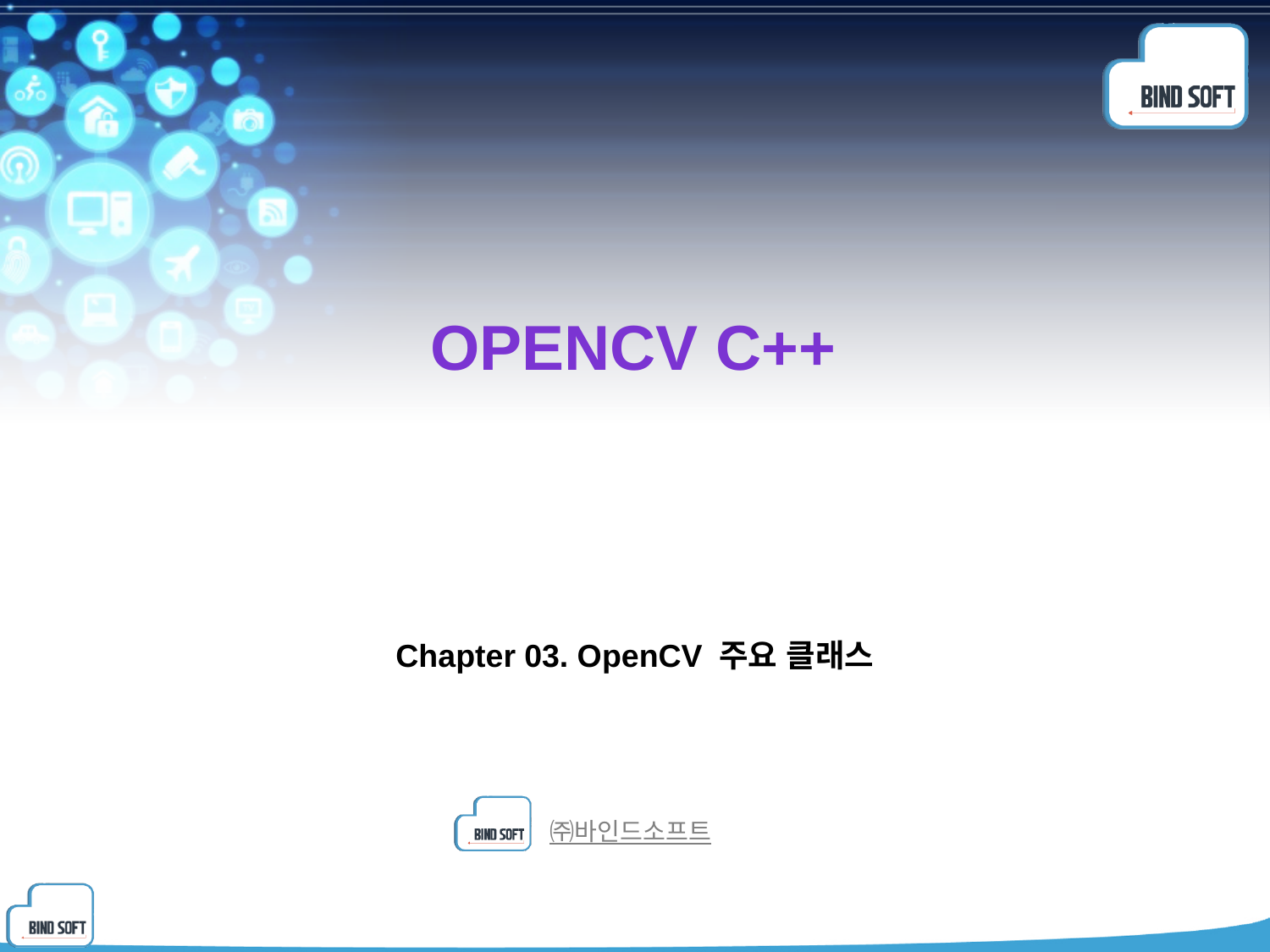

# Opencv C++
Chapter 03. OpenCV 주요 클래스